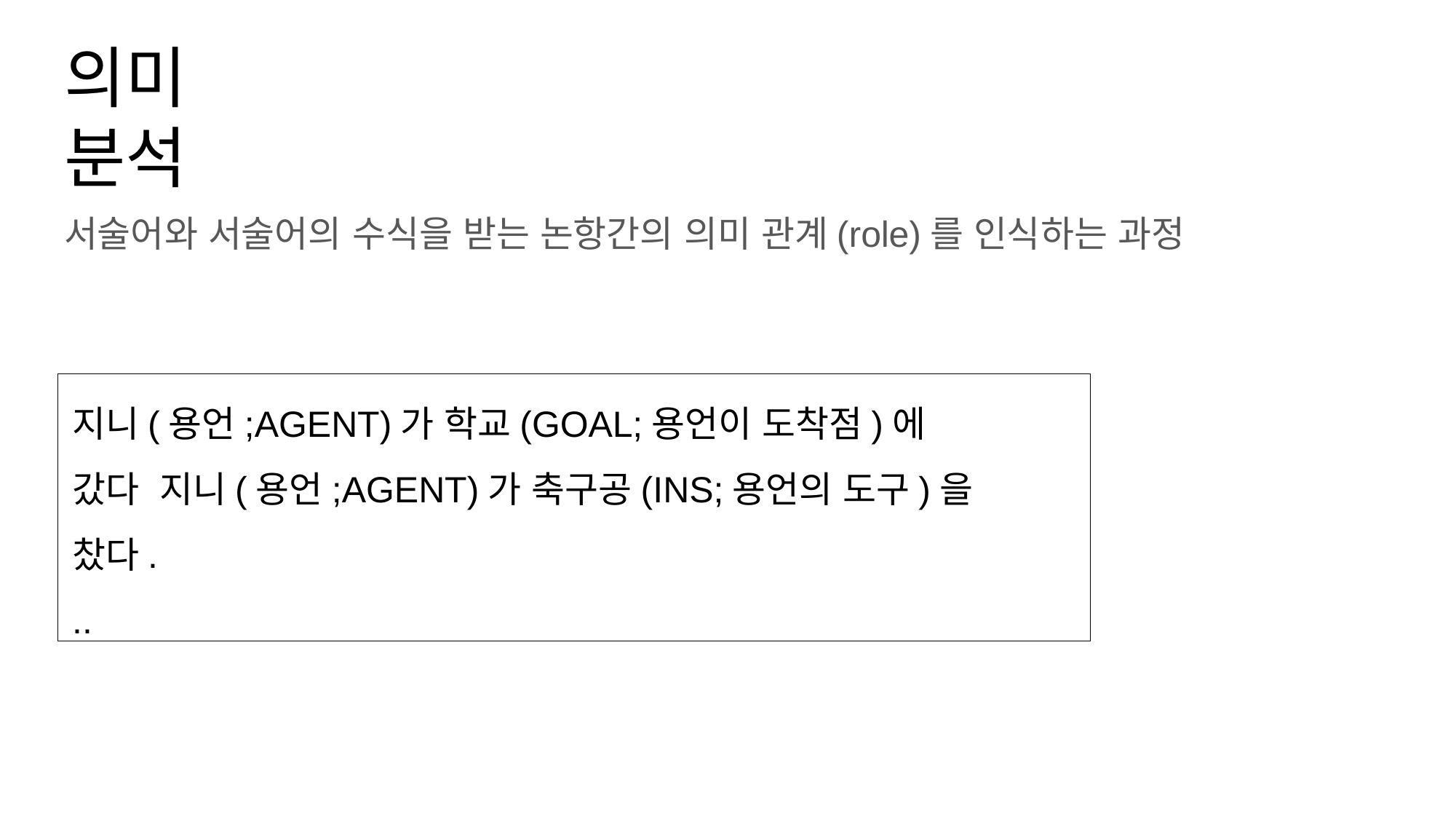

# 의미 분석
서술어와 서술어의 수식을 받는 논항간의 의미 관계(role)를 인식하는 과정
지니(용언;AGENT)가 학교(GOAL;용언이 도착점)에 갔다  지니(용언;AGENT)가 축구공(INS;용언의 도구)을 찼다.
..